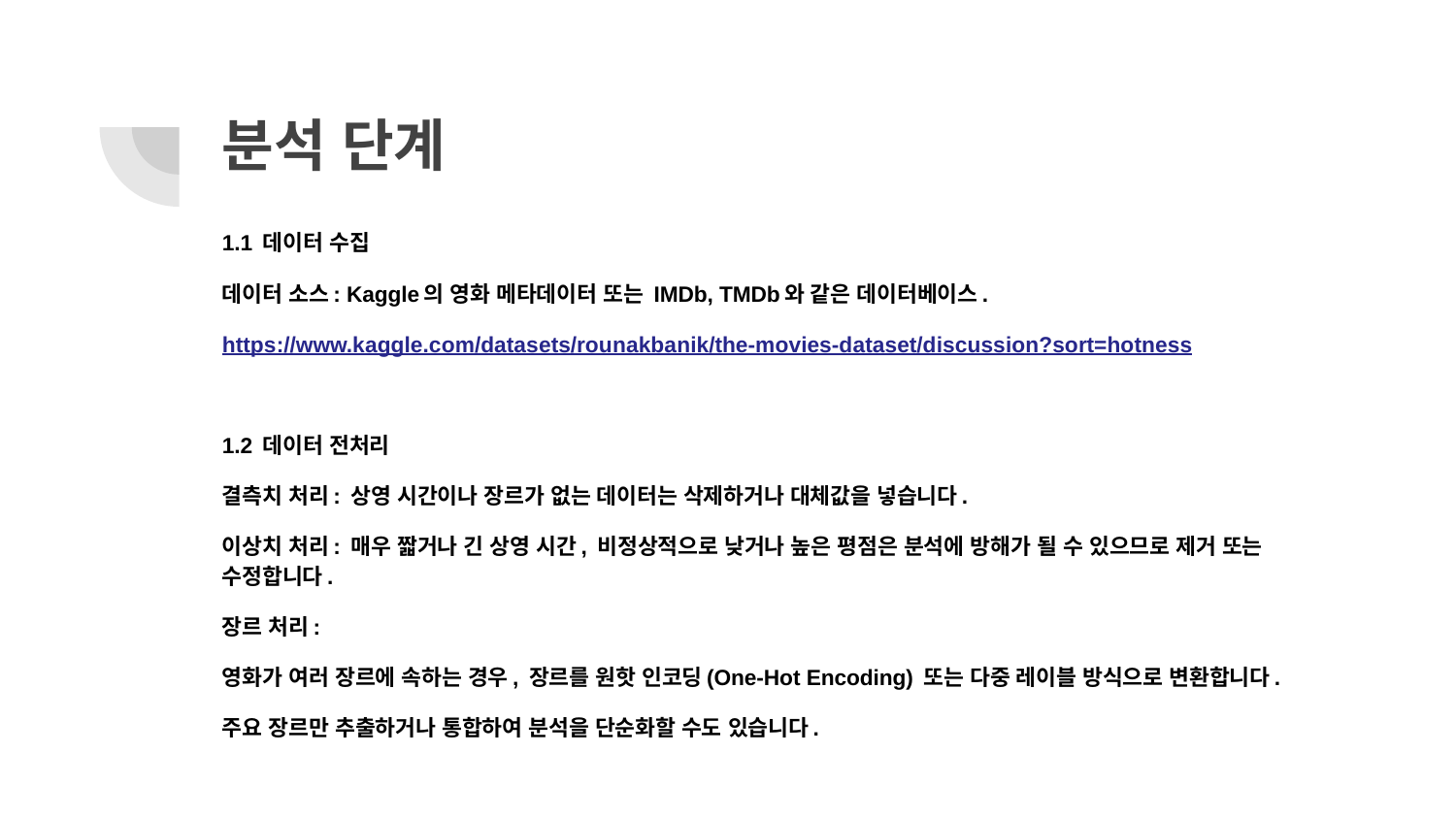

# 분석 단계
1.1 데이터 수집
데이터 소스: Kaggle의 영화 메타데이터 또는 IMDb, TMDb와 같은 데이터베이스.
https://www.kaggle.com/datasets/rounakbanik/the-movies-dataset/discussion?sort=hotness

1.2 데이터 전처리
결측치 처리: 상영 시간이나 장르가 없는 데이터는 삭제하거나 대체값을 넣습니다.
이상치 처리: 매우 짧거나 긴 상영 시간, 비정상적으로 낮거나 높은 평점은 분석에 방해가 될 수 있으므로 제거 또는 수정합니다.
장르 처리:
영화가 여러 장르에 속하는 경우, 장르를 원핫 인코딩(One-Hot Encoding) 또는 다중 레이블 방식으로 변환합니다.
주요 장르만 추출하거나 통합하여 분석을 단순화할 수도 있습니다.